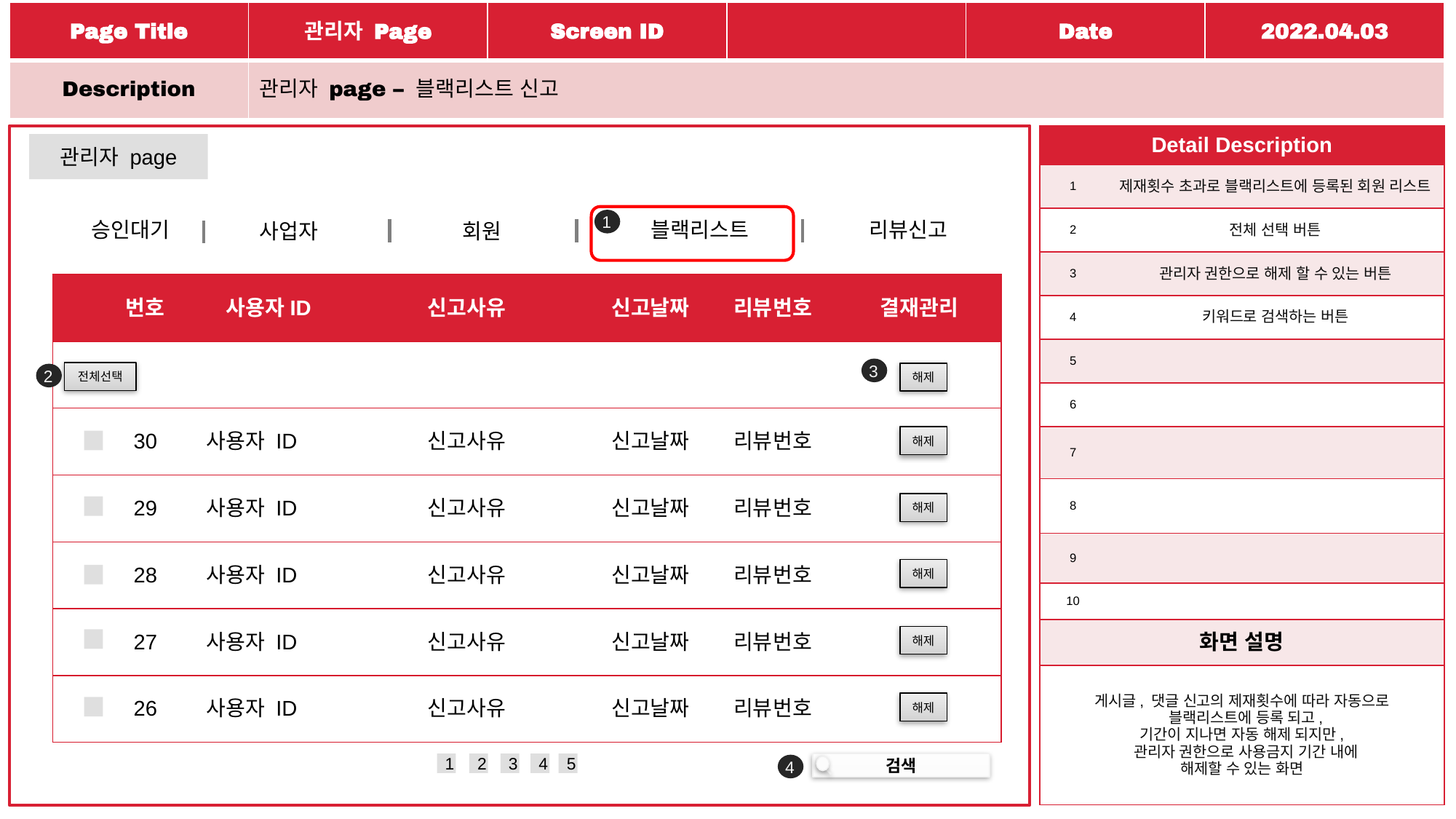

| Page Title | 관리자 Page | Screen ID |  | Date | 2022.04.03 |
| --- | --- | --- | --- | --- | --- |
| Description | 관리자 page – 블랙리스트 신고 |  |  |  |  |

| Detail Description |  |
| --- | --- |
| 1 | 제재횟수 초과로 블랙리스트에 등록된 회원 리스트 |
| 2 | 전체 선택 버튼 |
| 3 | 관리자 권한으로 해제 할 수 있는 버튼 |
| 4 | 키워드로 검색하는 버튼 |
| 5 |  |
| 6 |  |
| 7 |  |
| 8 |  |
| 9 |  |
| 10 |  |
| 화면 설명 |  |
| 게시글, 댓글 신고의 제재횟수에 따라 자동으로 블랙리스트에 등록 되고, 기간이 지나면 자동 해제 되지만, 관리자 권한으로 사용금지 기간 내에 해제할 수 있는 화면 |  |
관리자 page
승인대기
블랙리스트
리뷰신고
1

사업자
회원
|  | 번호 | 사용자ID | 신고사유 | 신고날짜 | 리뷰번호 | 결재관리 |
| --- | --- | --- | --- | --- | --- | --- |
|  |  |  |  |  |  |  |
|  | 30 | 사용자 ID | 신고사유 | 신고날짜 | 리뷰번호 |  |
|  | 29 | 사용자 ID | 신고사유 | 신고날짜 | 리뷰번호 |  |
|  | 28 | 사용자 ID | 신고사유 | 신고날짜 | 리뷰번호 |  |
|  | 27 | 사용자 ID | 신고사유 | 신고날짜 | 리뷰번호 |  |
|  | 26 | 사용자 ID | 신고사유 | 신고날짜 | 리뷰번호 |  |
3

2

전체선택
해제
해제

해제

해제

해제

해제

4

1
2
3
4
5
검색